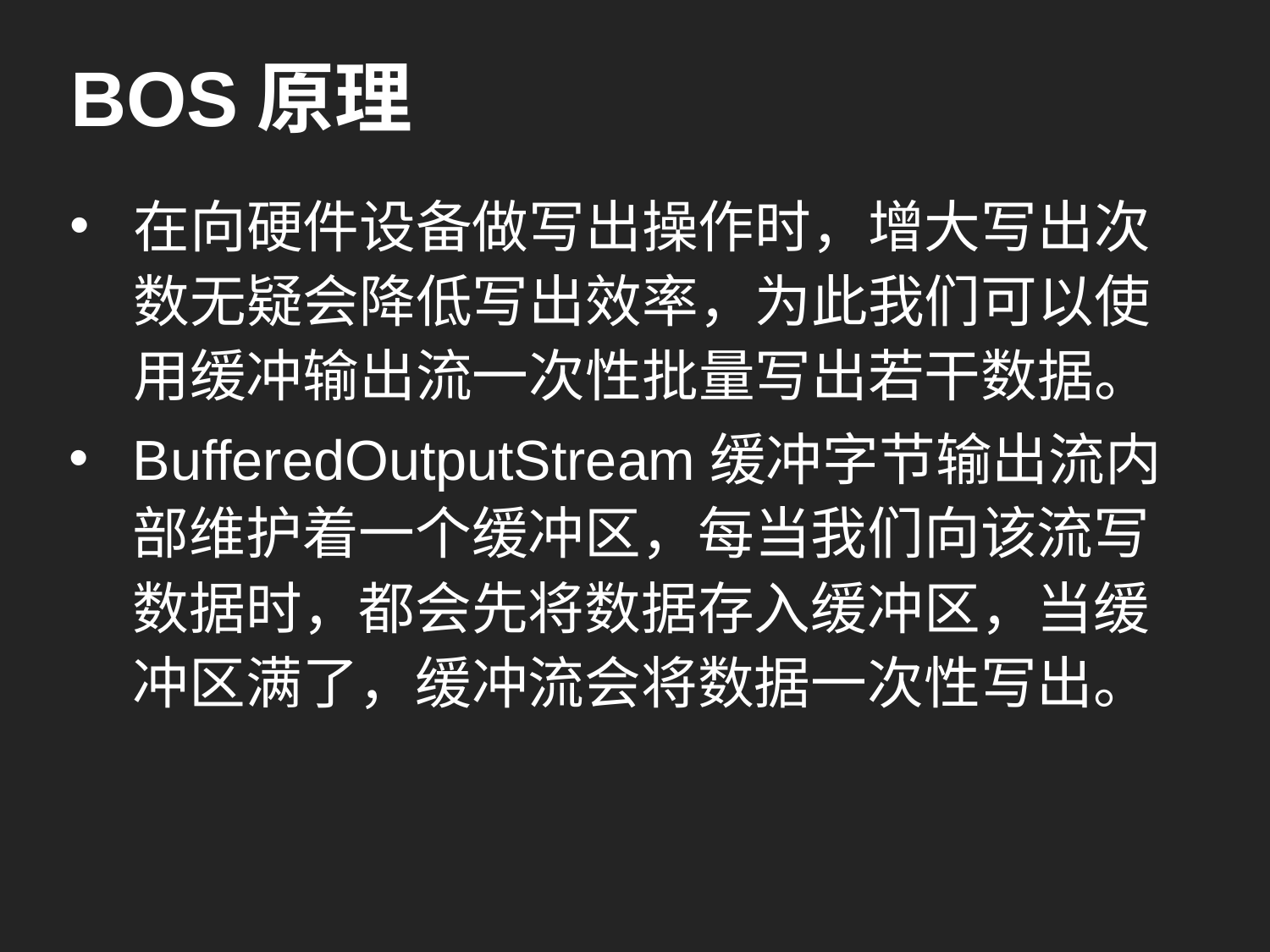

# BOS原理
在向硬件设备做写出操作时，增大写出次数无疑会降低写出效率，为此我们可以使用缓冲输出流一次性批量写出若干数据。
BufferedOutputStream缓冲字节输出流内部维护着一个缓冲区，每当我们向该流写数据时，都会先将数据存入缓冲区，当缓冲区满了，缓冲流会将数据一次性写出。